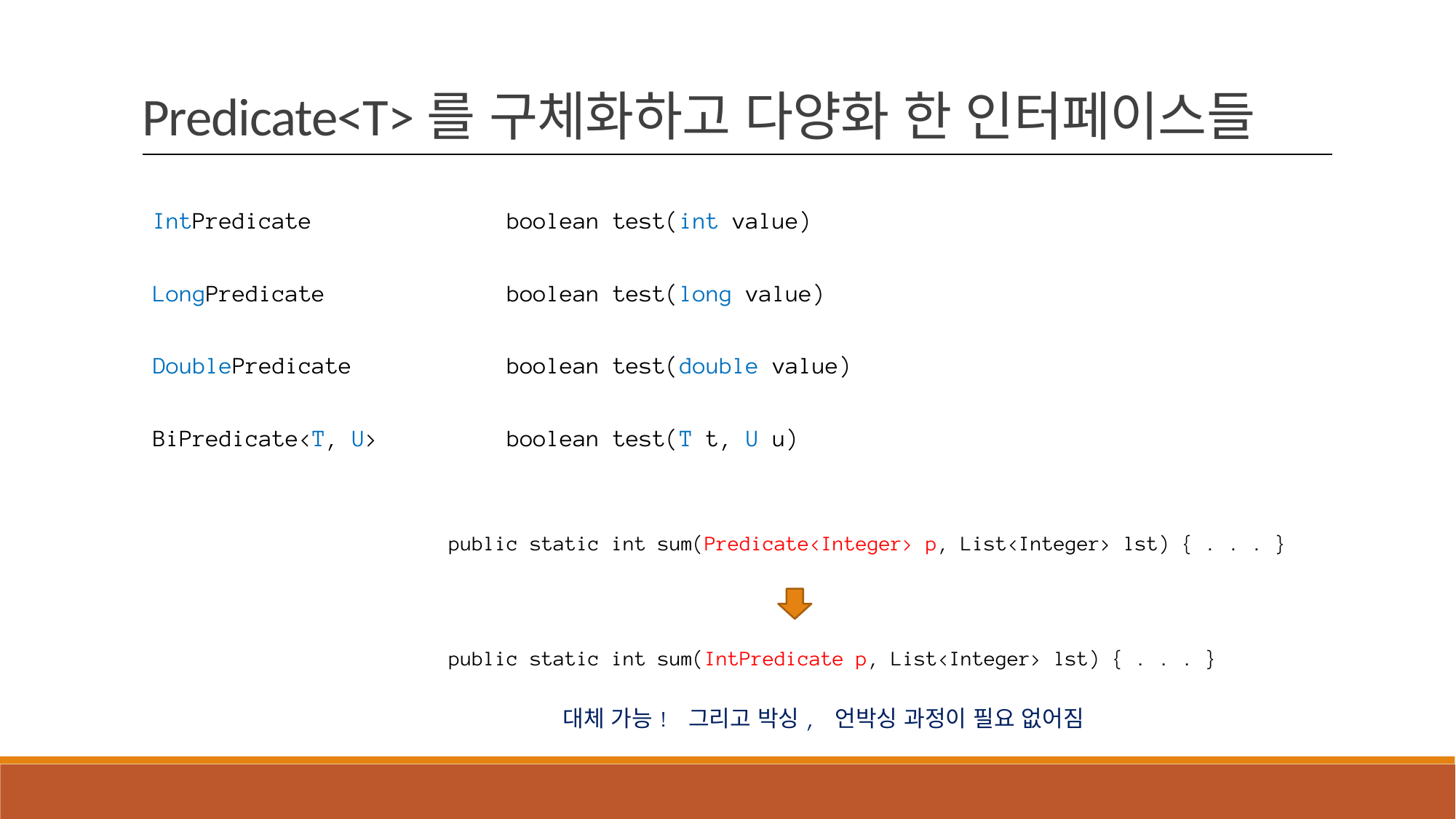

Predicate<T>를 구체화하고 다양화 한 인터페이스들
IntPredicate 		  boolean test(int value)
LongPredicate 		  boolean test(long value)
DoublePredicate 		  boolean test(double value)
BiPredicate<T, U> 	  boolean test(T t, U u)
public static int sum(Predicate<Integer> p, List<Integer> lst) { . . . }

public static int sum(IntPredicate p, List<Integer> lst) { . . . }

대체 가능! 그리고 박싱, 언박싱 과정이 필요 없어짐